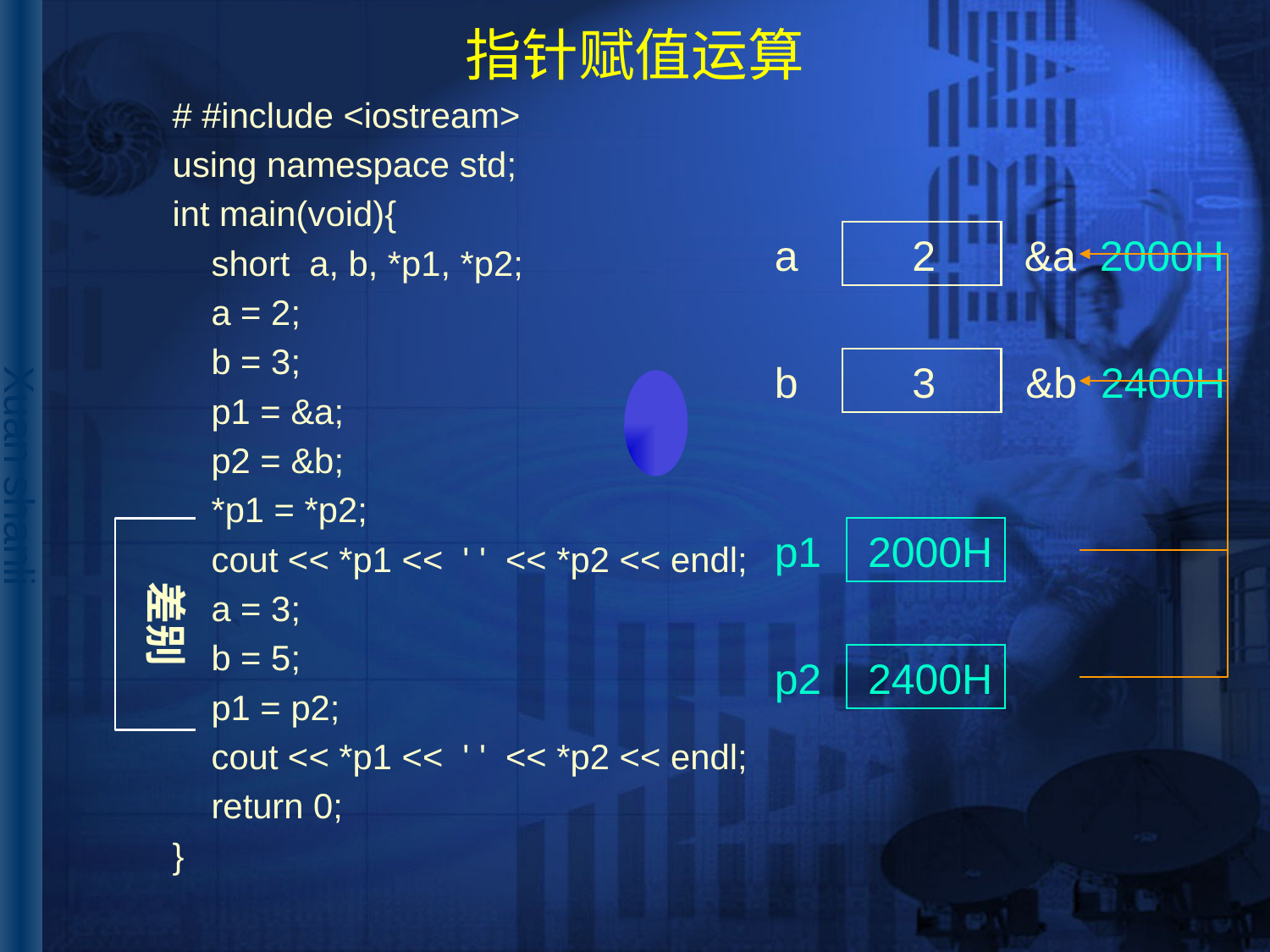

# 指针赋值运算
# #include <iostream>
using namespace std;
int main(void){
    short  a, b, *p1, *p2;
    a = 2;
    b = 3;
    p1 = &a;
    p2 = &b;
    *p1 = *p2;
    cout << *p1 <<  ' '  << *p2 << endl;
    a = 3;
    b = 5;
    p1 = p2;
    cout << *p1 <<  ' '  << *p2 << endl;
    return 0;
}

a

2
&a  2000H

b

3
&b  2400H

差别
p1

2000H
p2

2400H